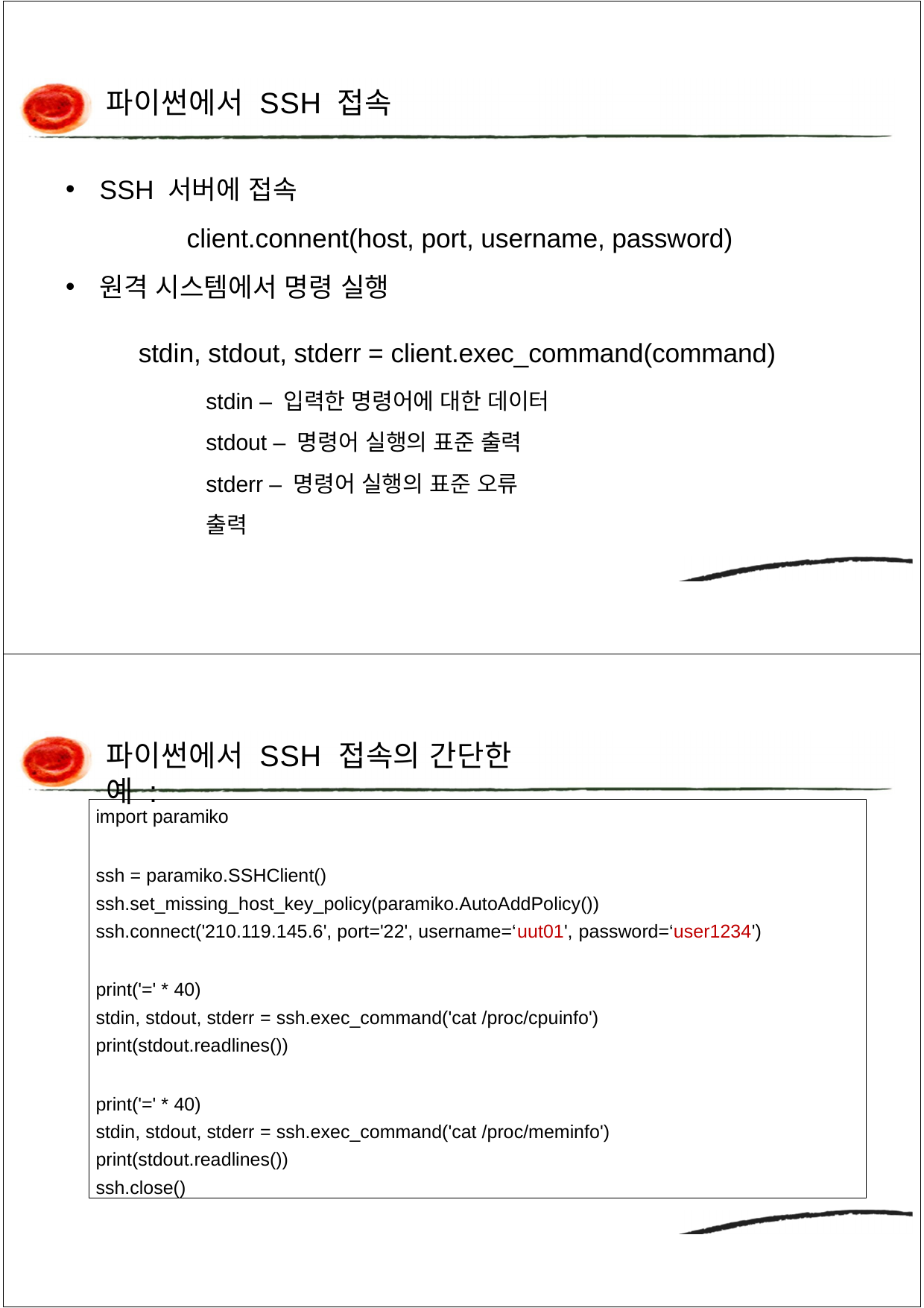

파이썬에서 SSH 접속

SSH 서버에 접속
client.connent(host, port, username, password)
원격 시스템에서 명령 실행

stdin, stdout, stderr = client.exec_command(command)
stdin – 입력한 명령어에 대한 데이터  stdout – 명령어 실행의 표준 출력  stderr – 명령어 실행의 표준 오류 출력

파이썬에서 SSH 접속의 간단한 예 :

import paramiko

ssh = paramiko.SSHClient()  ssh.set_missing_host_key_policy(paramiko.AutoAddPolicy())  ssh.connect('210.119.145.6', port='22', username=‘uut01', password=‘user1234')

print('=' * 40)
stdin, stdout, stderr = ssh.exec_command('cat /proc/cpuinfo')  print(stdout.readlines())

print('=' * 40)
stdin, stdout, stderr = ssh.exec_command('cat /proc/meminfo')  print(stdout.readlines())
ssh.close()